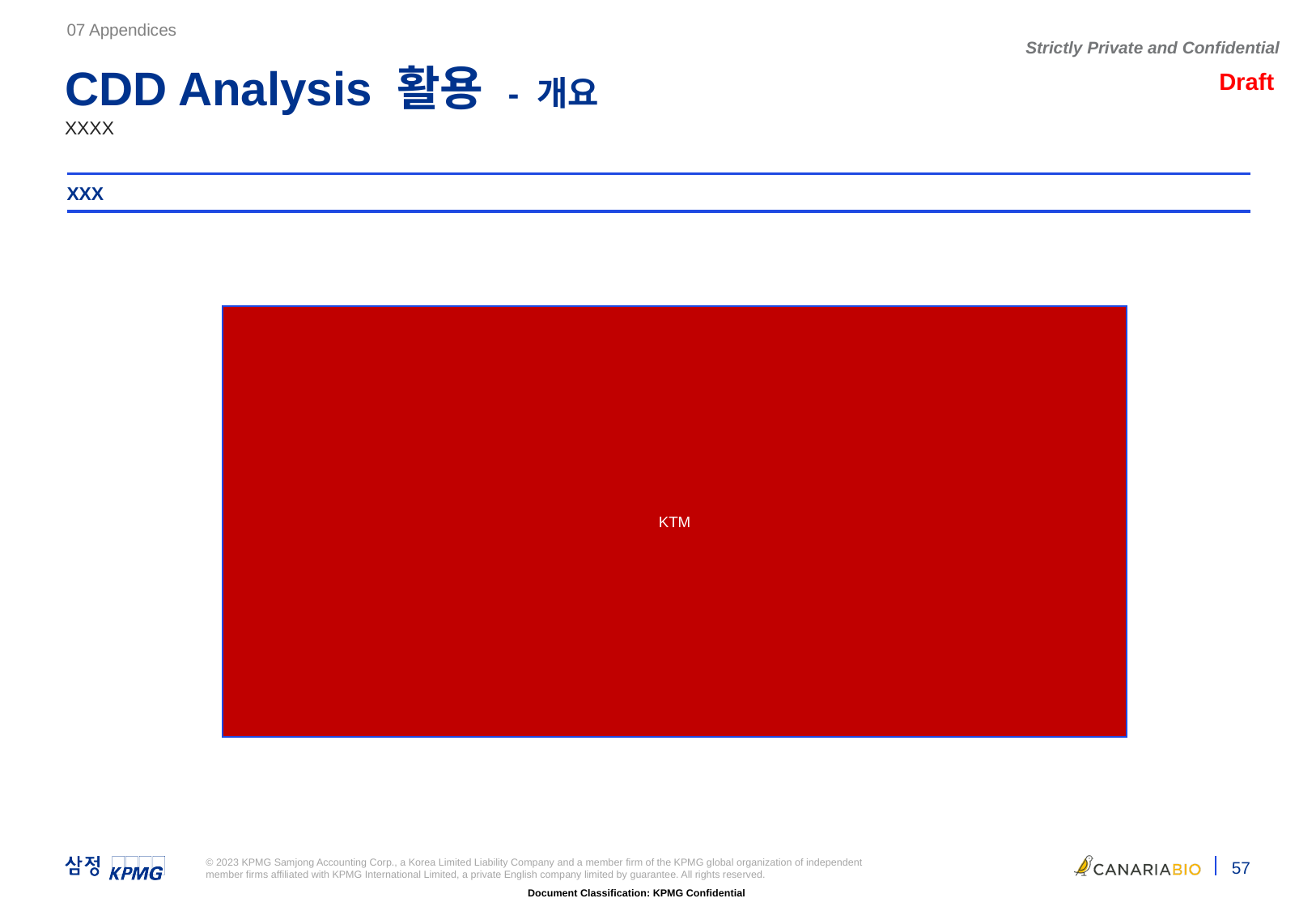

07 Appendices

CDD Analysis 활용 - 개요
XXXX
XXX
KTM